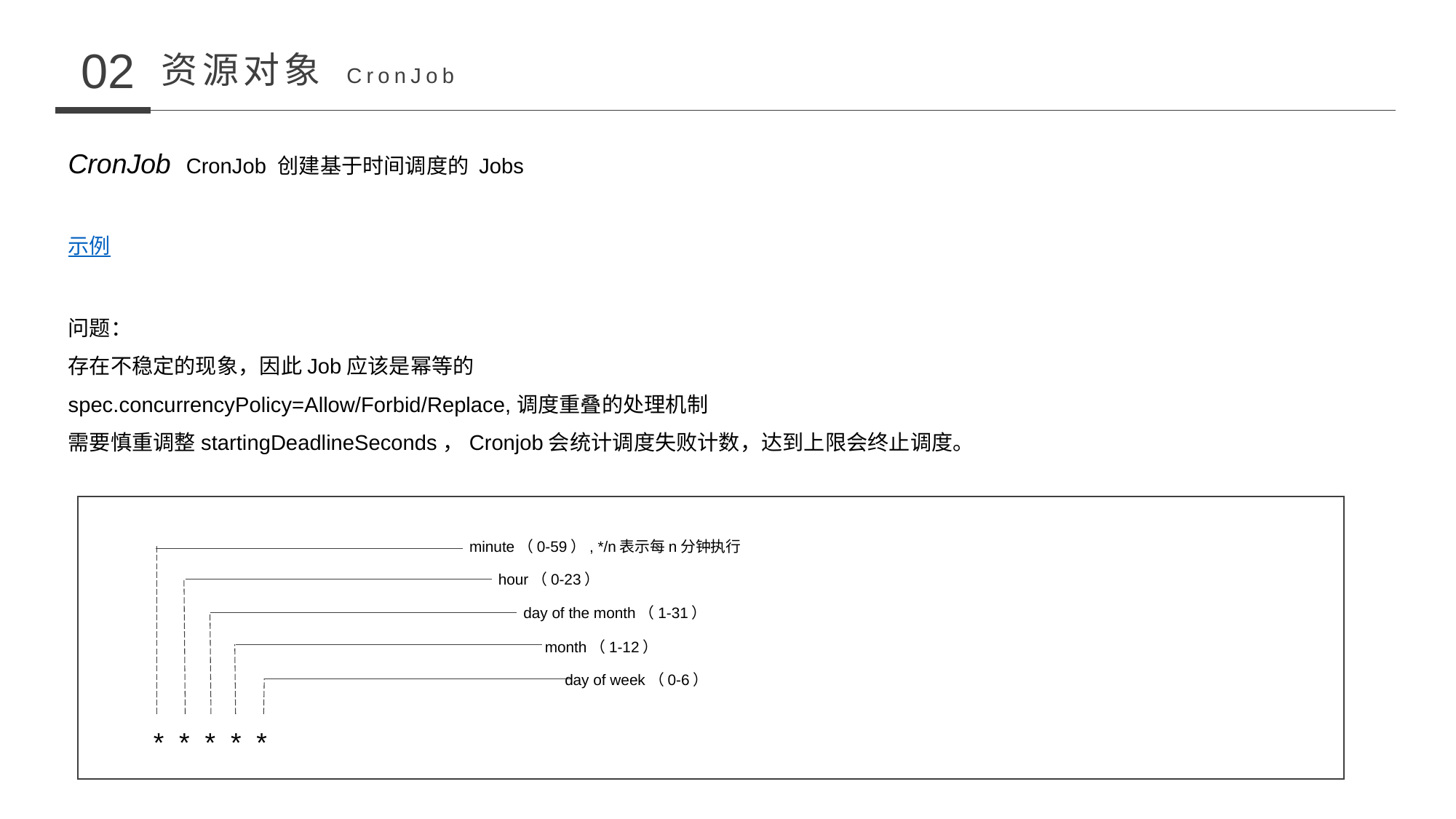

02
资源对象 CronJob
CronJob  CronJob 创建基于时间调度的 Jobs

示例

问题：
存在不稳定的现象，因此Job应该是幂等的
spec.concurrencyPolicy=Allow/Forbid/Replace,调度重叠的处理机制
需要慎重调整startingDeadlineSeconds，Cronjob会统计调度失败计数，达到上限会终止调度。

minute（0-59）, */n表示每n分钟执行
hour（0-23）
day of the month（1-31）
month（1-12）
day of week（0-6）
*  *  *  *  *